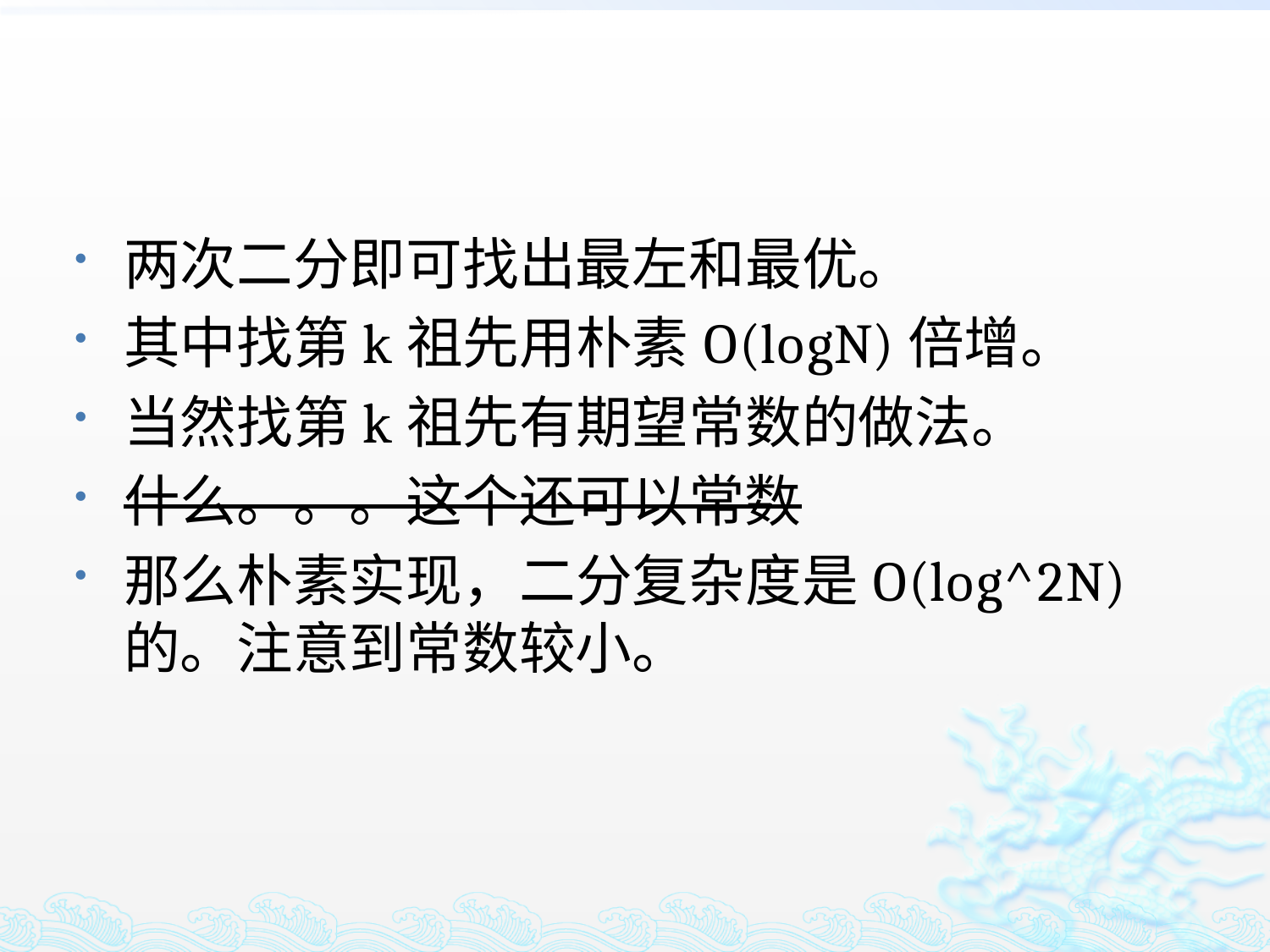

#
两次二分即可找出最左和最优。
其中找第k祖先用朴素O(logN)倍增。
当然找第k祖先有期望常数的做法。
什么。。。这个还可以常数
那么朴素实现，二分复杂度是O(log^2N)的。注意到常数较小。